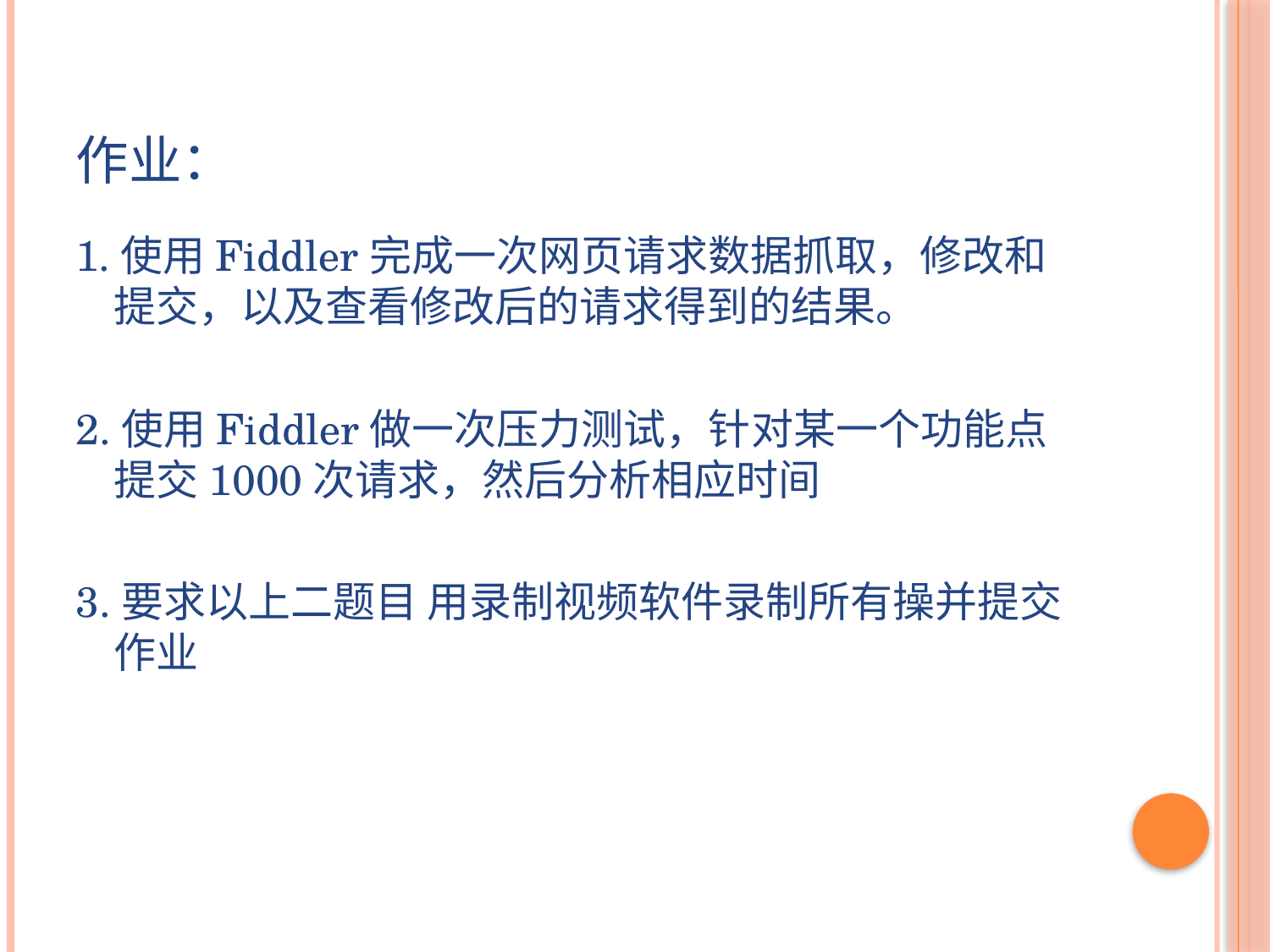

# 作业：
1.使用Fiddler完成一次网页请求数据抓取，修改和提交，以及查看修改后的请求得到的结果。

2.使用Fiddler做一次压力测试，针对某一个功能点提交1000次请求，然后分析相应时间

3.要求以上二题目 用录制视频软件录制所有操并提交作业